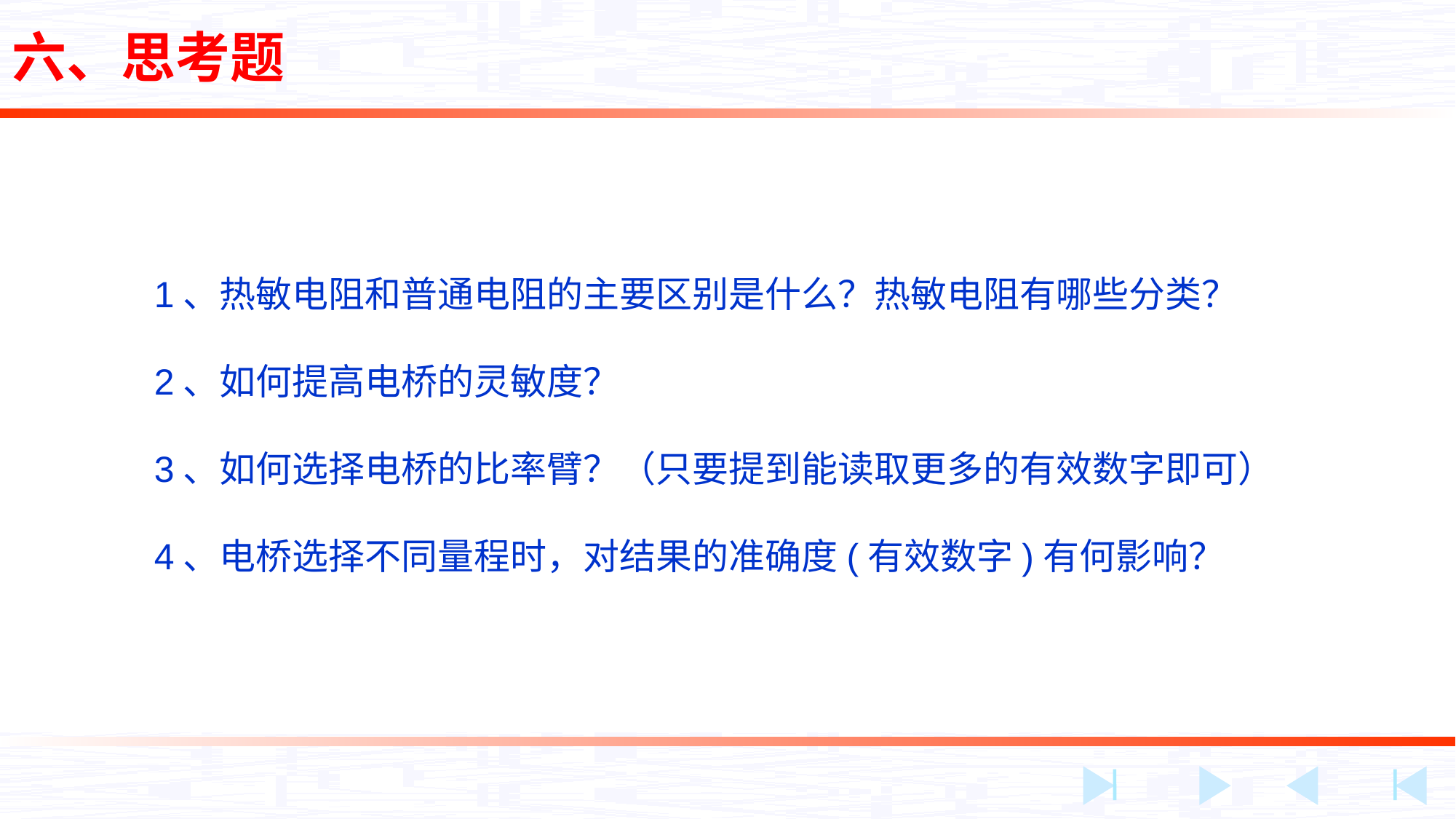

六、思考题
1、热敏电阻和普通电阻的主要区别是什么？热敏电阻有哪些分类？
2、如何提高电桥的灵敏度？
3、如何选择电桥的比率臂？（只要提到能读取更多的有效数字即可）
4、电桥选择不同量程时，对结果的准确度(有效数字)有何影响？